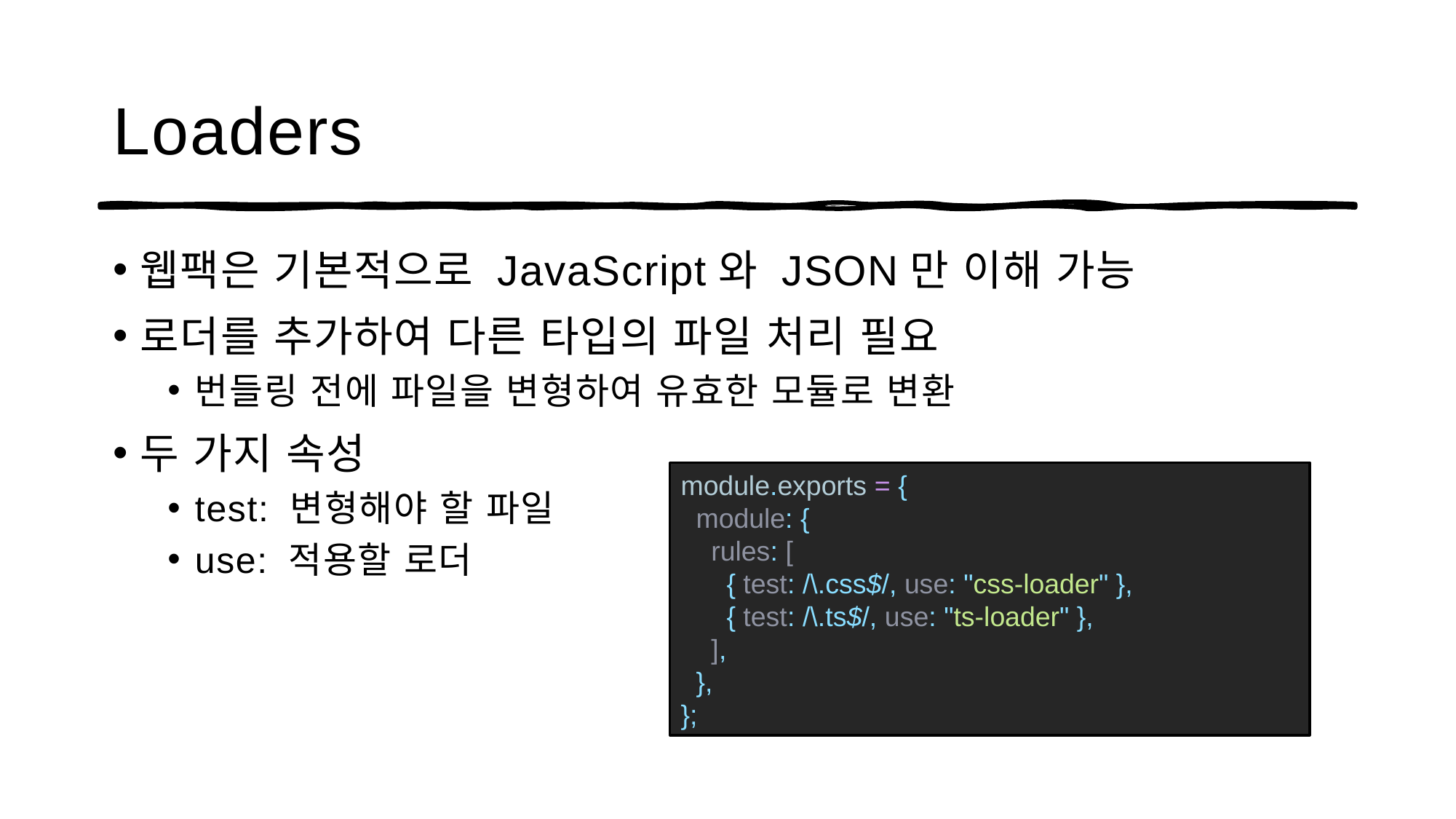

# Loaders
웹팩은 기본적으로 JavaScript와 JSON만 이해 가능
로더를 추가하여 다른 타입의 파일 처리 필요
번들링 전에 파일을 변형하여 유효한 모듈로 변환
두 가지 속성
test: 변형해야 할 파일
use: 적용할 로더
module.exports = {
  module: {
    rules: [
      { test: /\.css$/, use: "css-loader" },
      { test: /\.ts$/, use: "ts-loader" },
    ],
  },
};